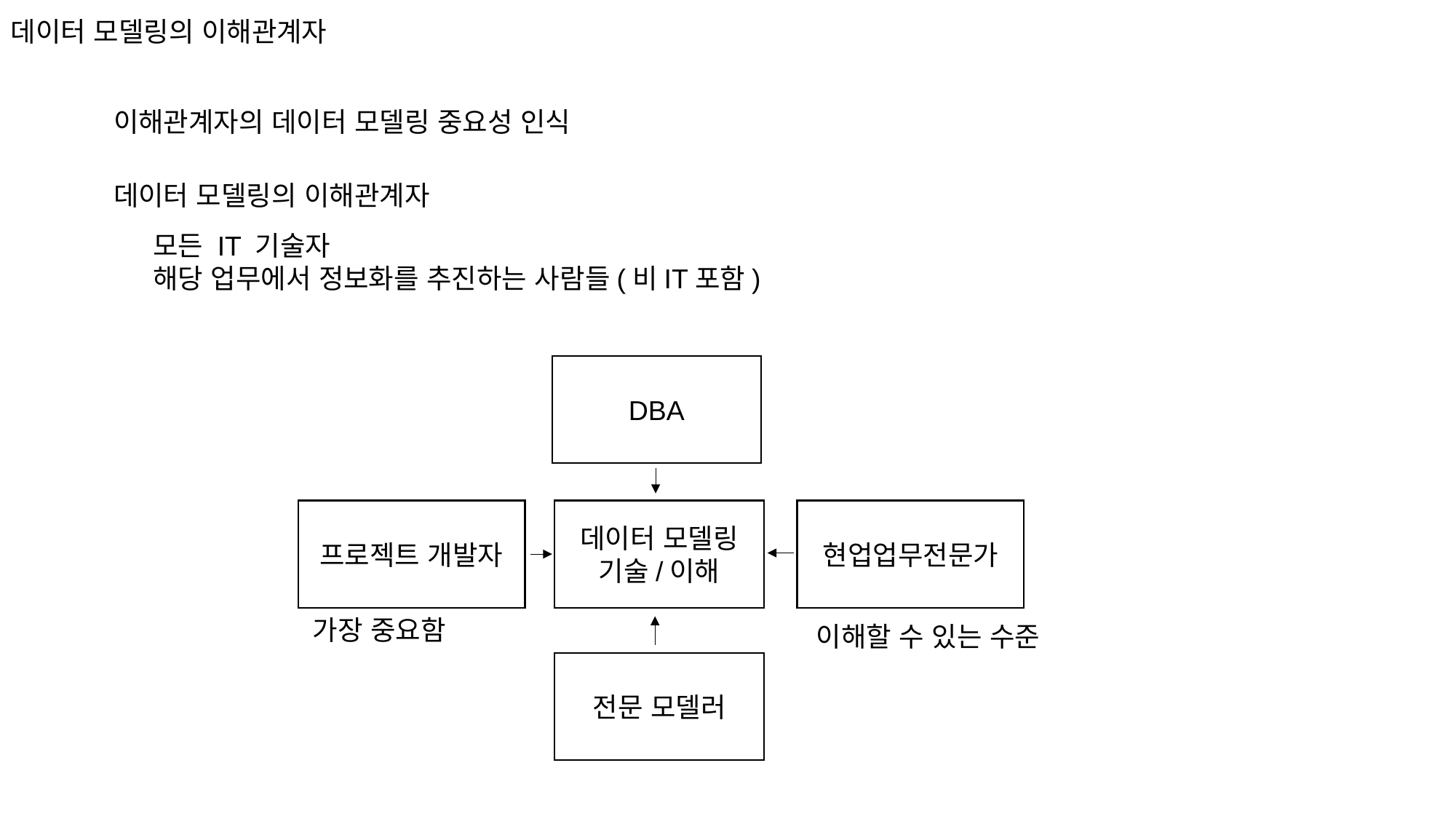

데이터 모델링의 이해관계자
이해관계자의 데이터 모델링 중요성 인식
데이터 모델링의 이해관계자
모든 IT 기술자
해당 업무에서 정보화를 추진하는 사람들(비IT포함)
DBA
프로젝트 개발자
현업업무전문가
데이터 모델링
기술/이해
가장 중요함
이해할 수 있는 수준
전문 모델러